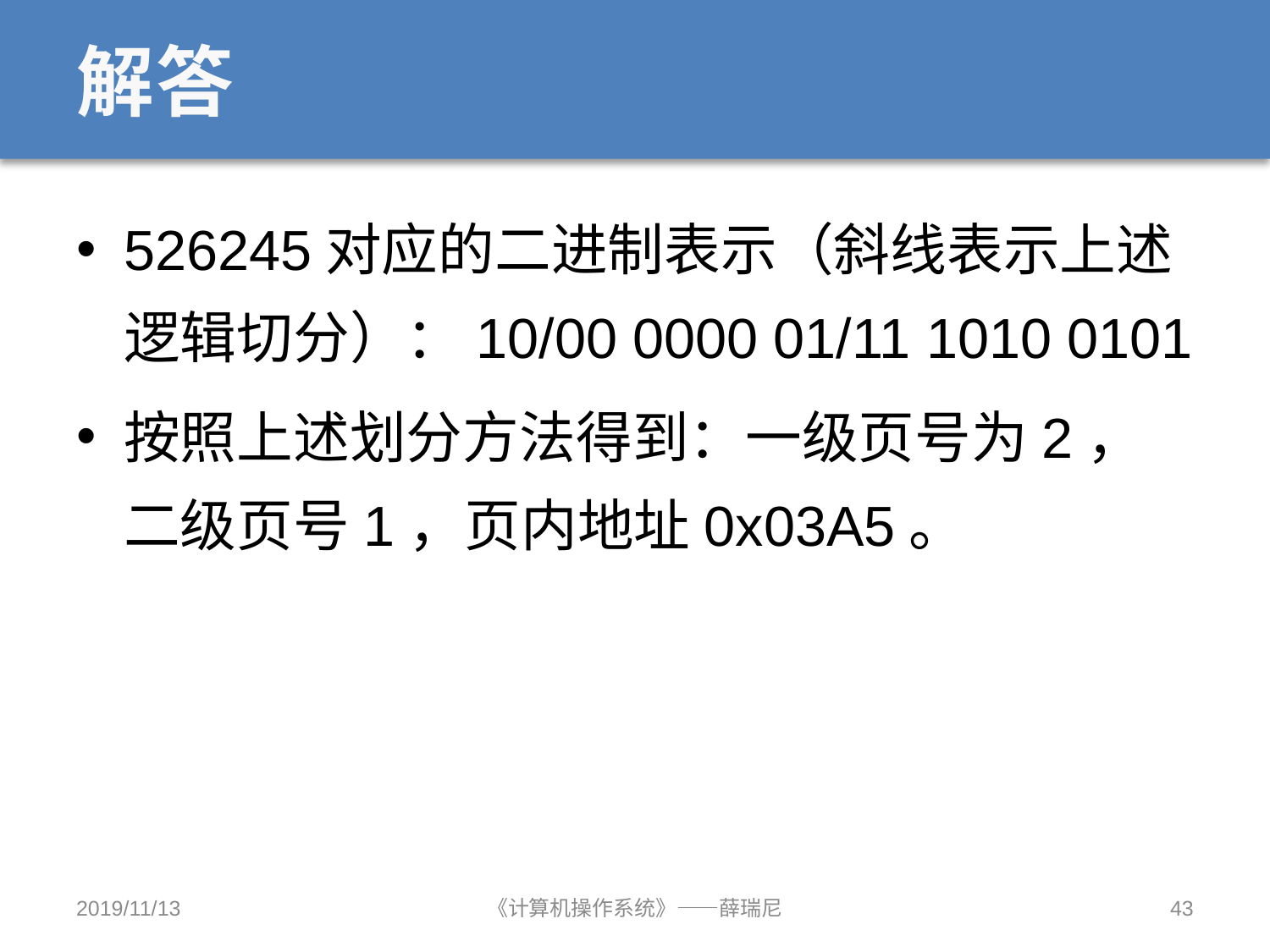

# 解答
526245对应的二进制表示（斜线表示上述逻辑切分）：10/00 0000 01/11 1010 0101
按照上述划分方法得到：一级页号为2，二级页号1，页内地址0x03A5。
2019/11/13
《计算机操作系统》——薛瑞尼
43